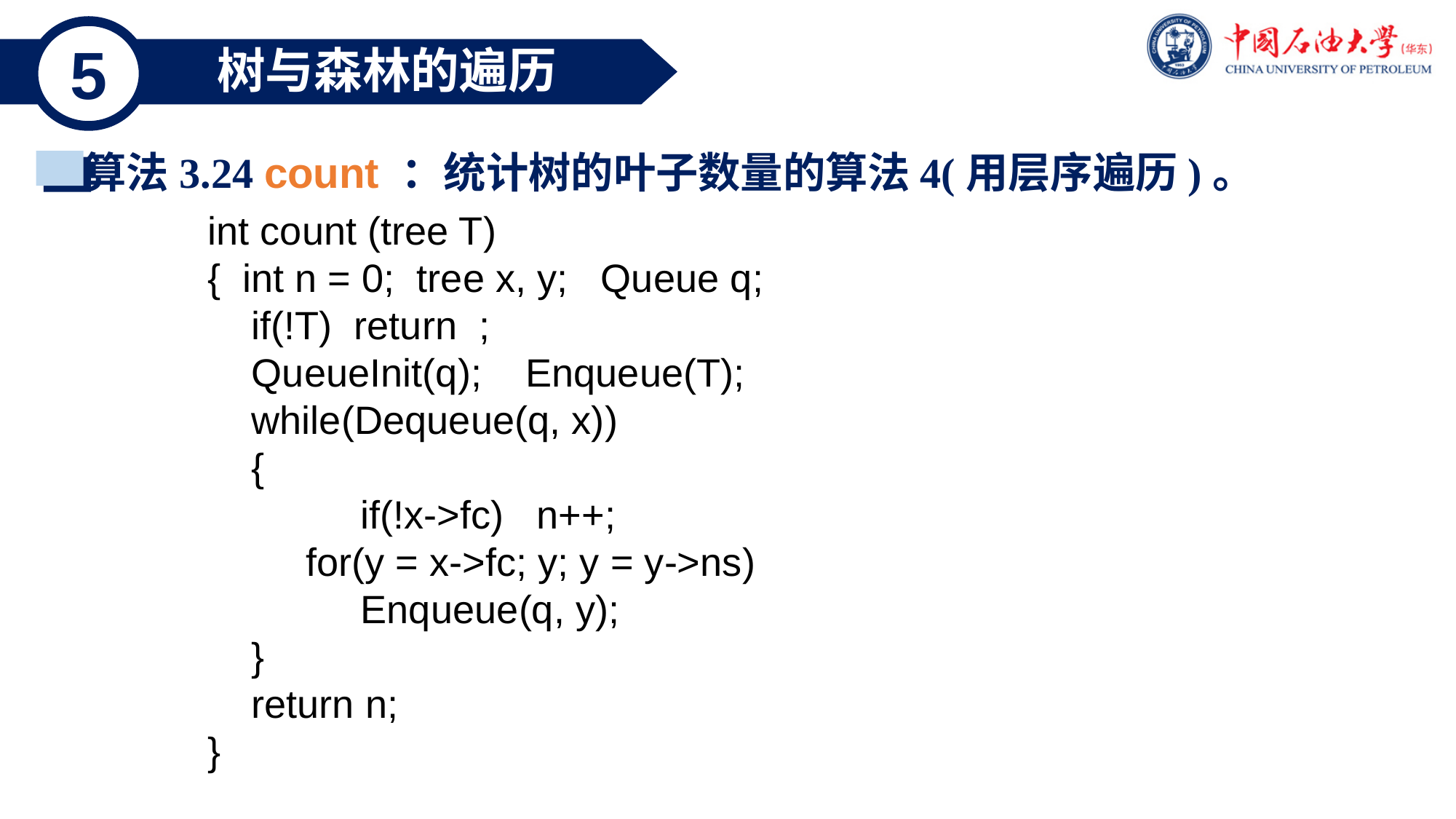

5
树与森林的遍历
算法3.24 count ：统计树的叶子数量的算法4(用层序遍历)。

int count (tree T)
{  int n = 0;  tree x, y;   Queue q;
    if(!T)  return  ;
    QueueInit(q);    Enqueue(T);
    while(Dequeue(q, x))
    {
	    if(!x->fc)   n++;
         for(y = x->fc; y; y = y->ns)
              Enqueue(q, y);
    }
    return n;
}